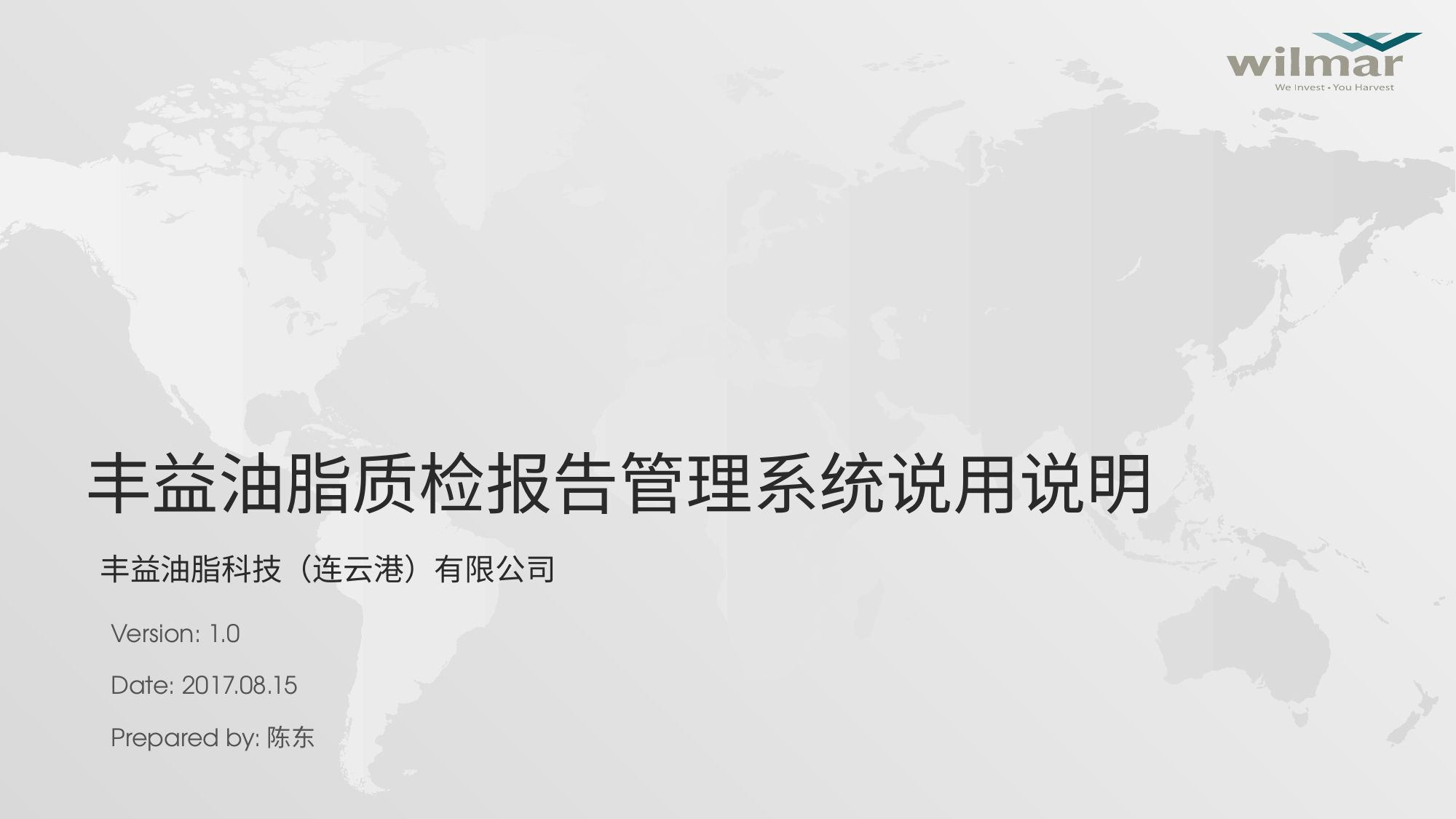

# 丰益油脂质检报告管理系统说用说明 丰益油脂科技（连云港）有限公司
Version: 1.0

Date: 2017.08.15

Prepared by:陈东